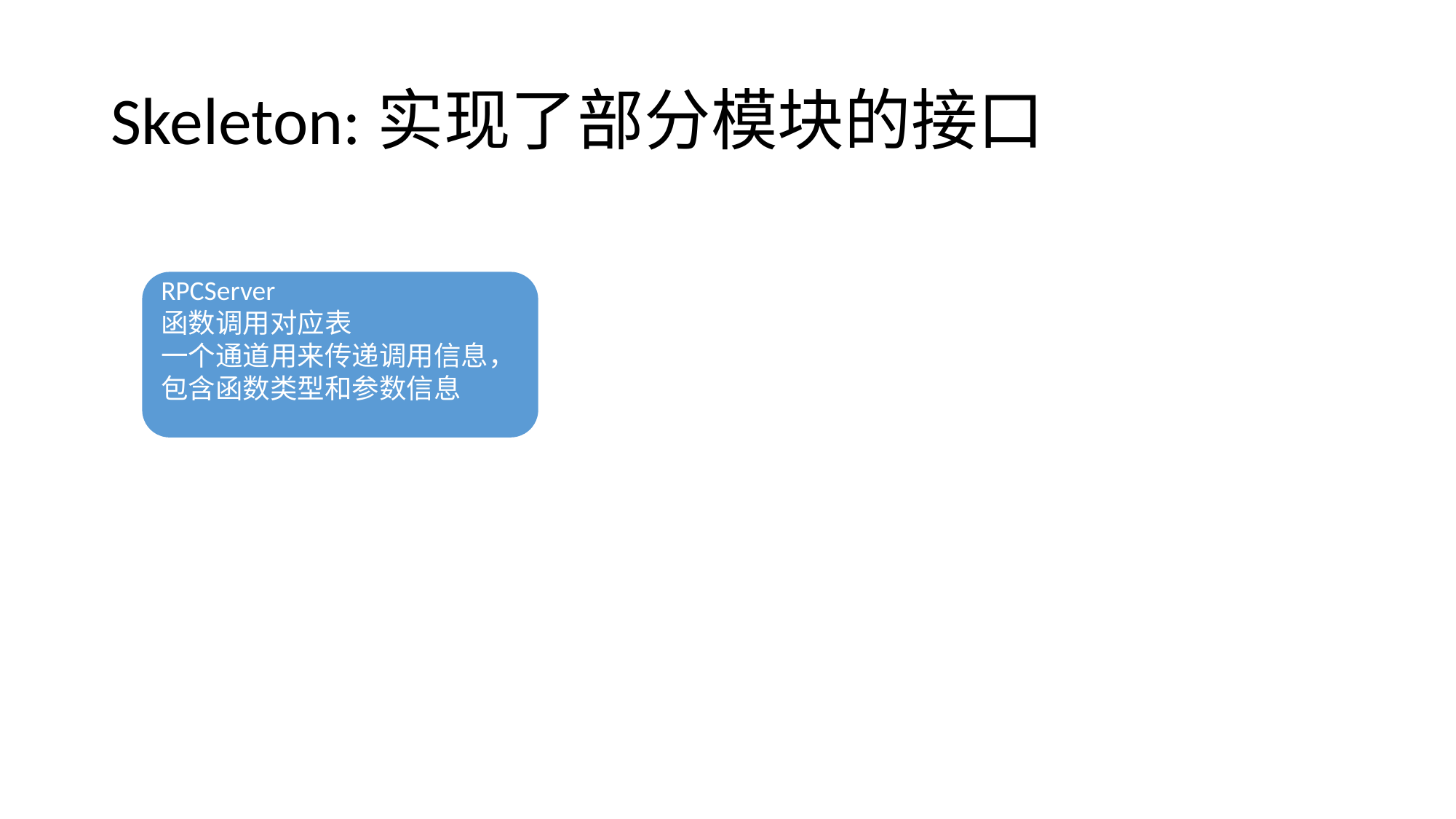

# Skeleton:实现了部分模块的接口
RPCServer
函数调用对应表
一个通道用来传递调用信息，包含函数类型和参数信息